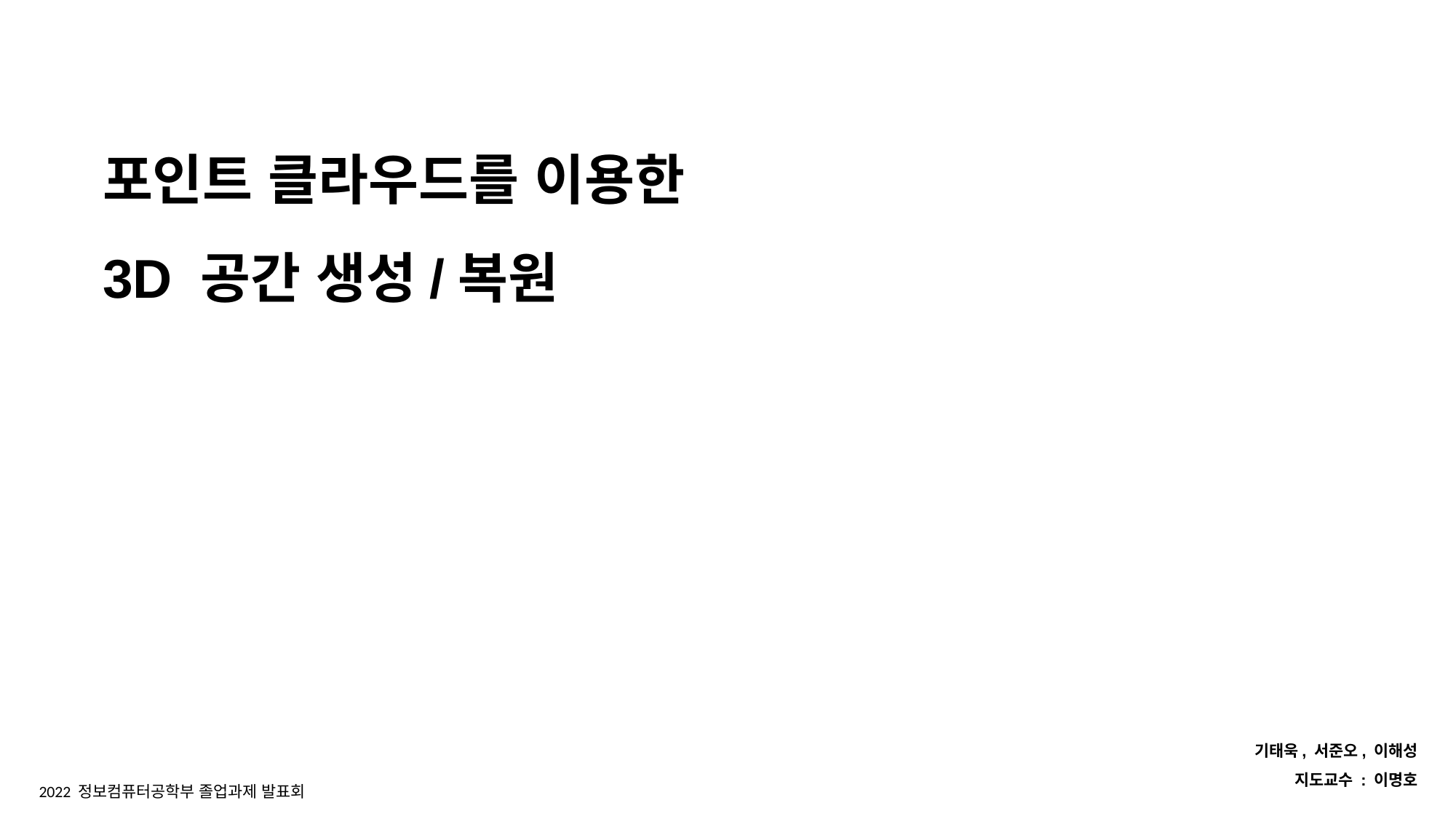

포인트 클라우드를 이용한
3D 공간 생성/복원
기태욱, 서준오, 이해성
지도교수 : 이명호
2022 정보컴퓨터공학부 졸업과제 발표회